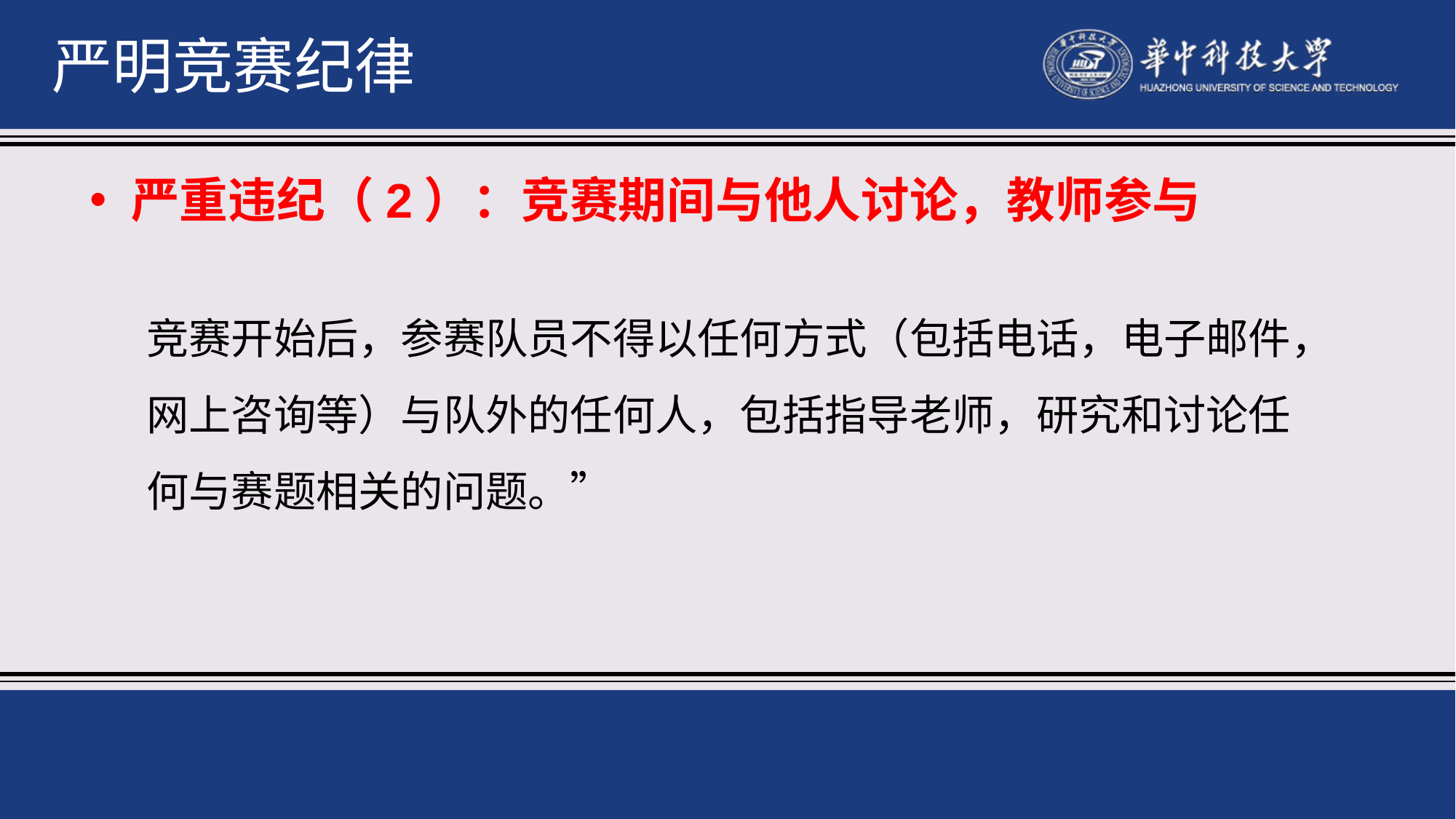

严明竞赛纪律
严重违纪（2）：竞赛期间与他人讨论，教师参与
竞赛开始后，参赛队员不得以任何方式（包括电话，电子邮件，网上咨询等）与队外的任何人，包括指导老师，研究和讨论任何与赛题相关的问题。”